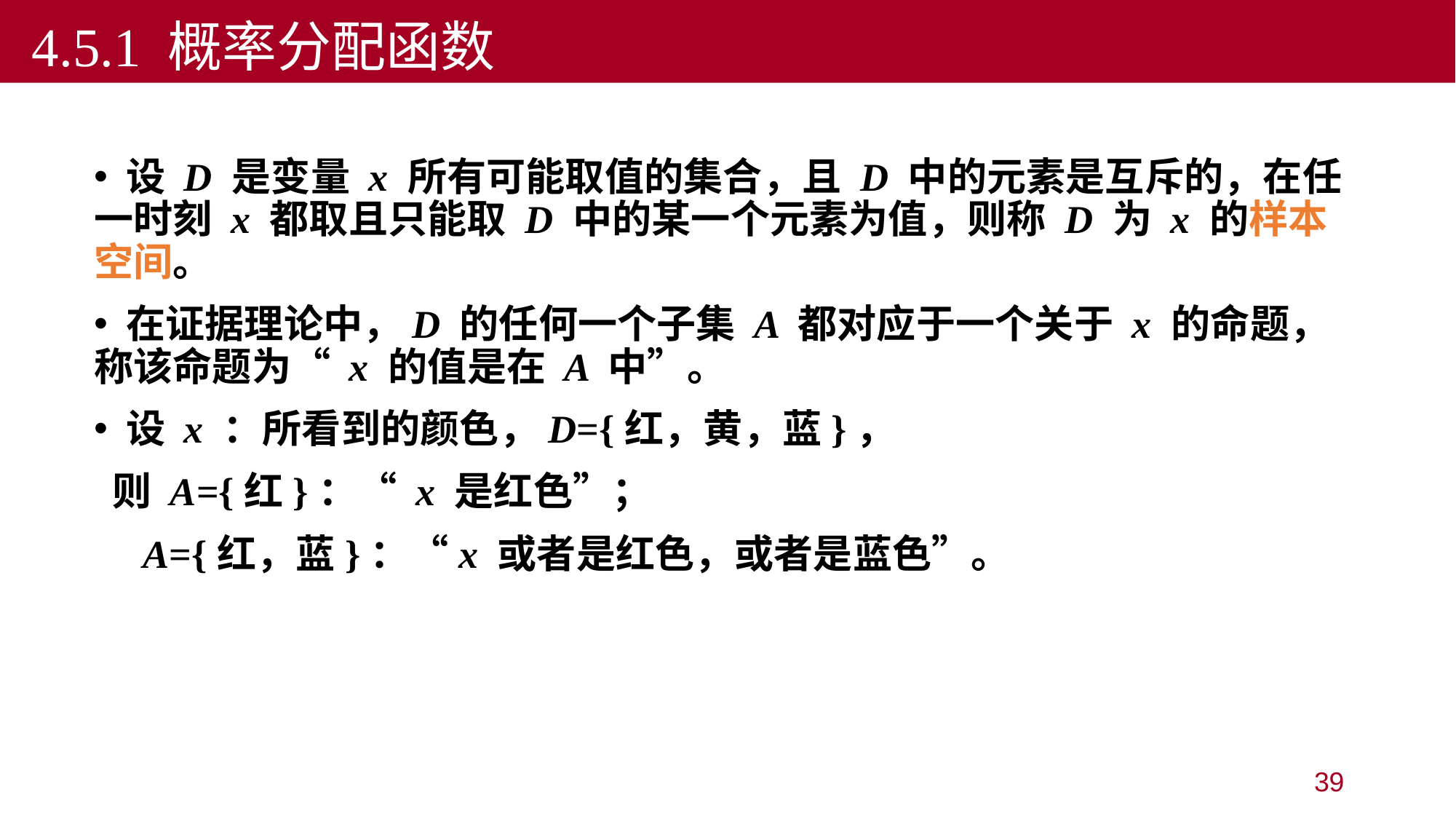

4.5.1 概率分配函数
 设 D 是变量 x 所有可能取值的集合，且 D 中的元素是互斥的，在任一时刻 x 都取且只能取 D 中的某一个元素为值，则称 D 为 x 的样本空间。
 在证据理论中，D 的任何一个子集 A 都对应于一个关于 x 的命题，称该命题为“ x 的值是在 A 中”。
 设 x ：所看到的颜色，D={红，黄，蓝}，
 则 A={红}：“ x 是红色”；
     A={红，蓝}：“x 或者是红色，或者是蓝色”。
39